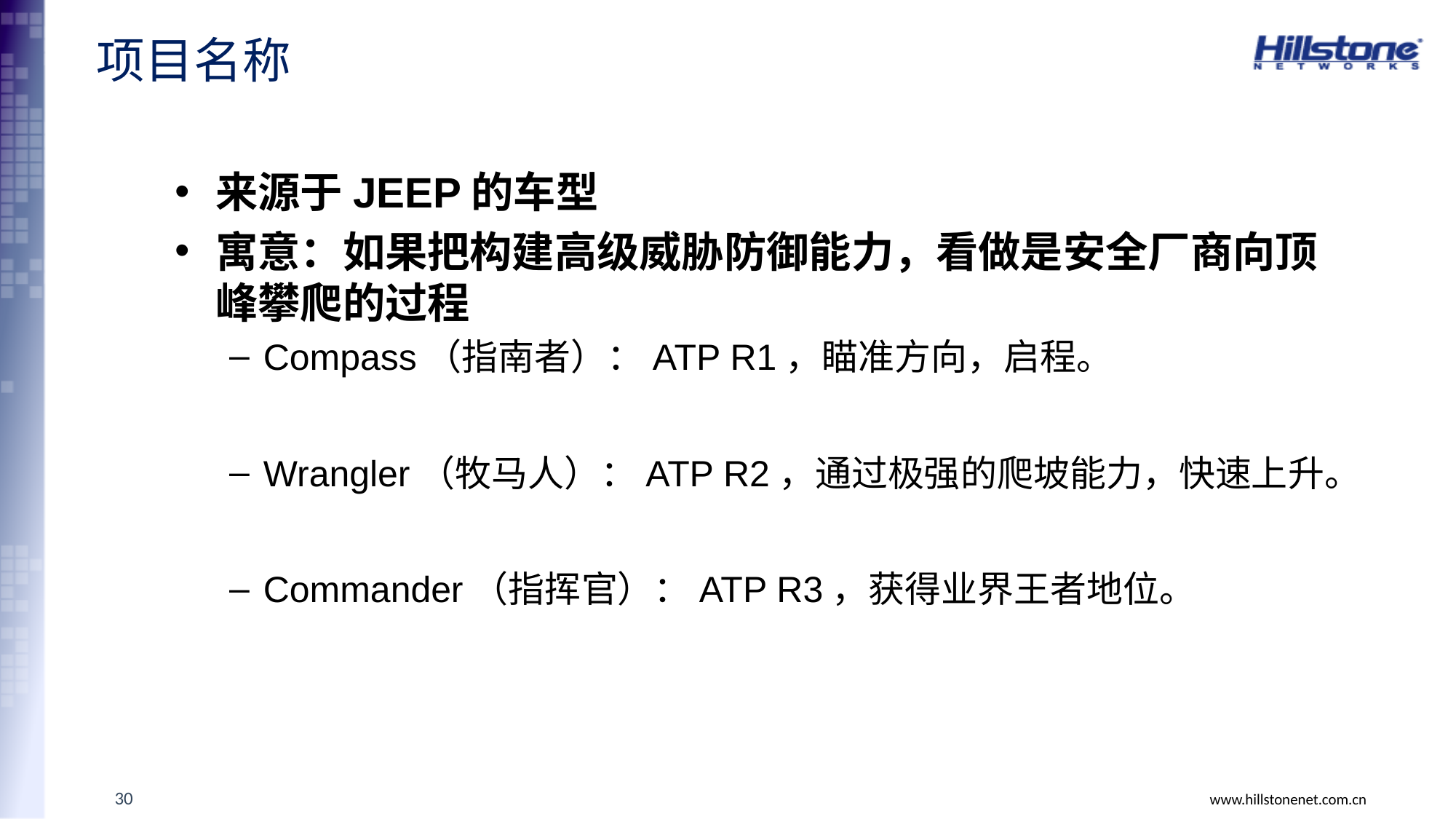

# 项目名称
来源于JEEP的车型
寓意：如果把构建高级威胁防御能力，看做是安全厂商向顶峰攀爬的过程
Compass（指南者）：ATP R1，瞄准方向，启程。

Wrangler（牧马人）：ATP R2，通过极强的爬坡能力，快速上升。

Commander（指挥官）：ATP R3，获得业界王者地位。